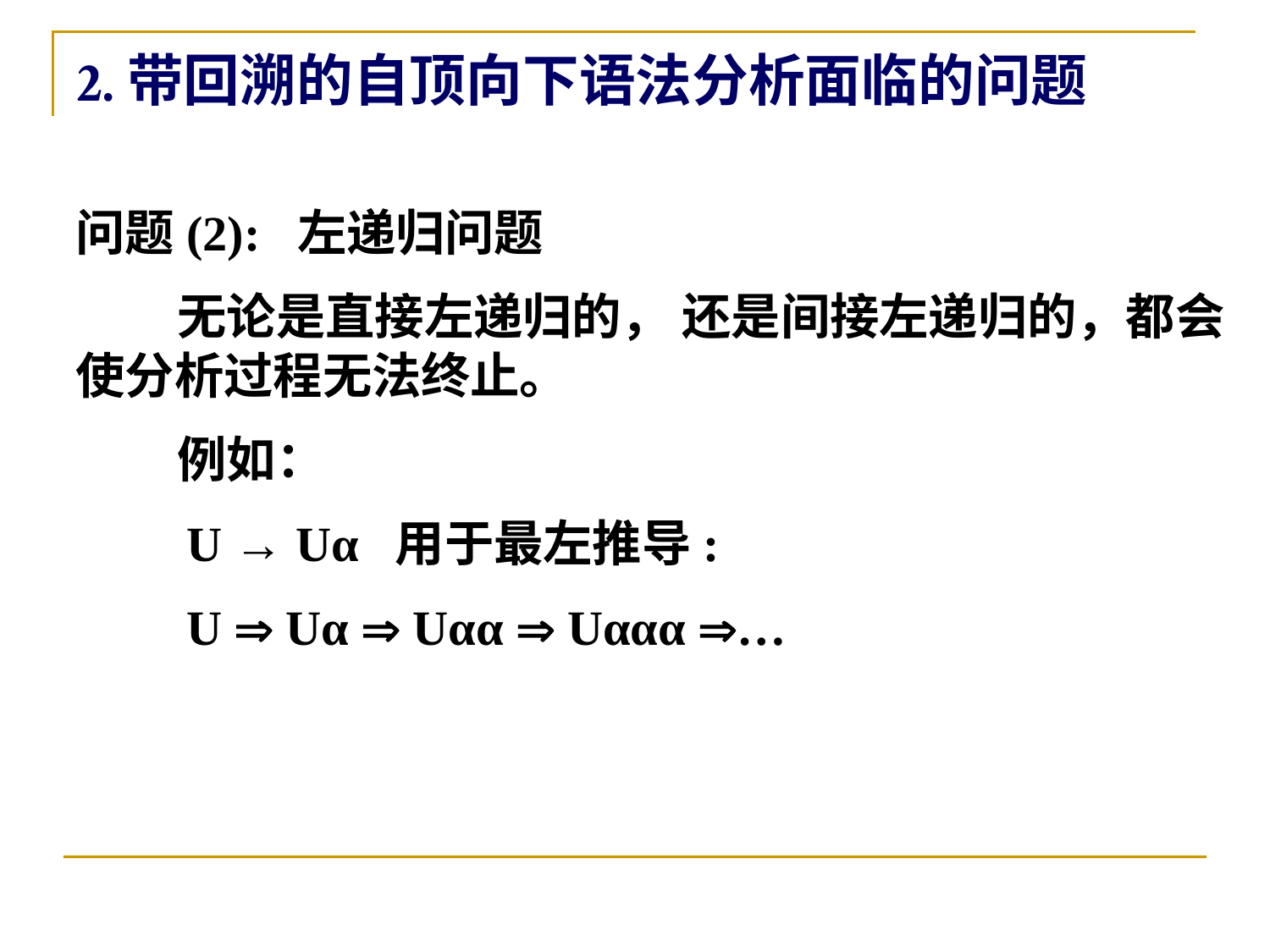

# 2.带回溯的自顶向下语法分析面临的问题

问题(2):  左递归问题
        无论是直接左递归的， 还是间接左递归的，都会使分析过程无法终止。
        例如：
         U → Uα  用于最左推导:
         U ⇒ Uα ⇒ Uαα ⇒ Uααα ⇒…
21